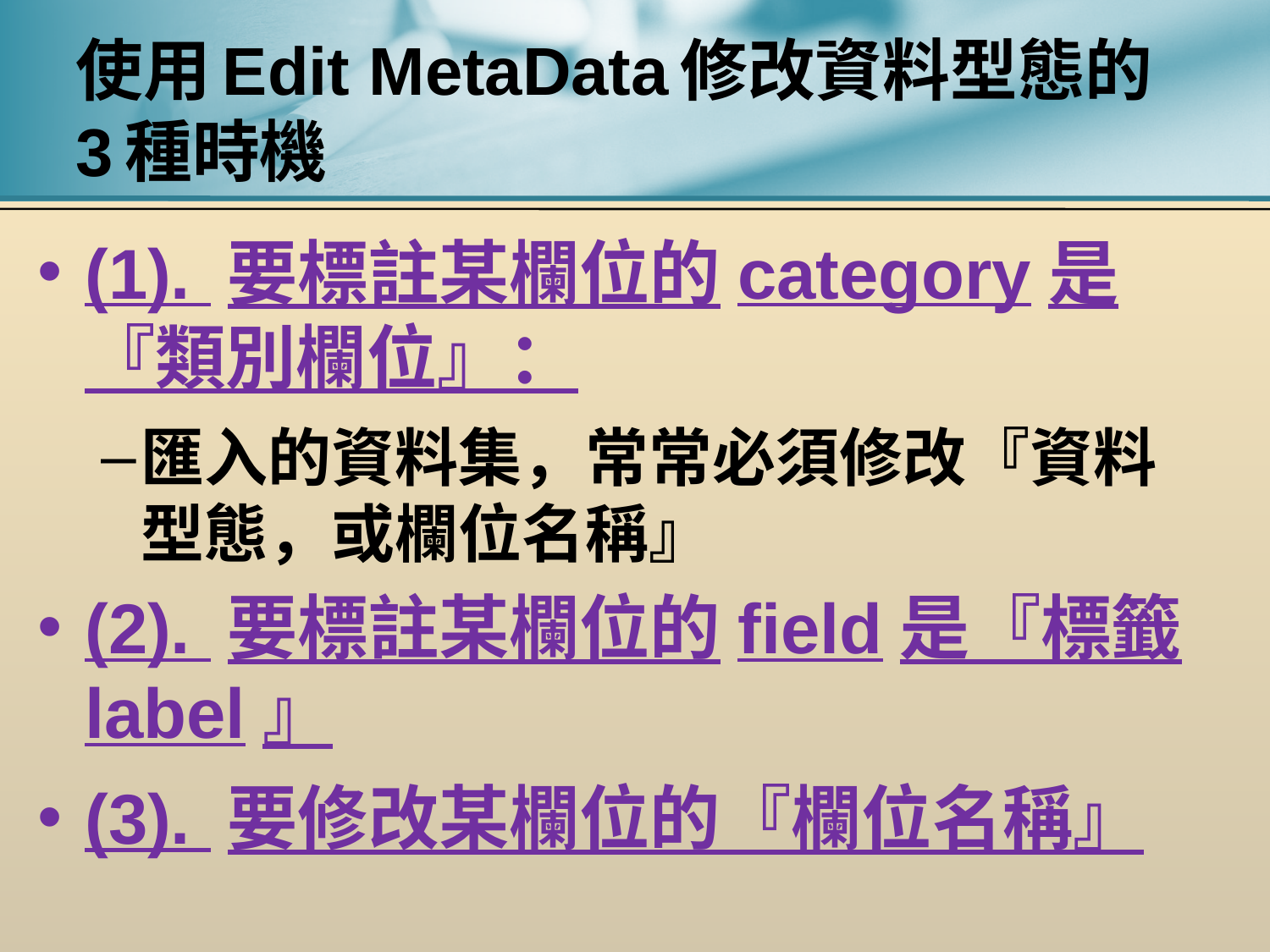

# 使用Edit MetaData修改資料型態的3種時機
(1). 要標註某欄位的category是『類別欄位』：
匯入的資料集，常常必須修改『資料型態，或欄位名稱』
(2). 要標註某欄位的field是『標籤label』
(3). 要修改某欄位的『欄位名稱』